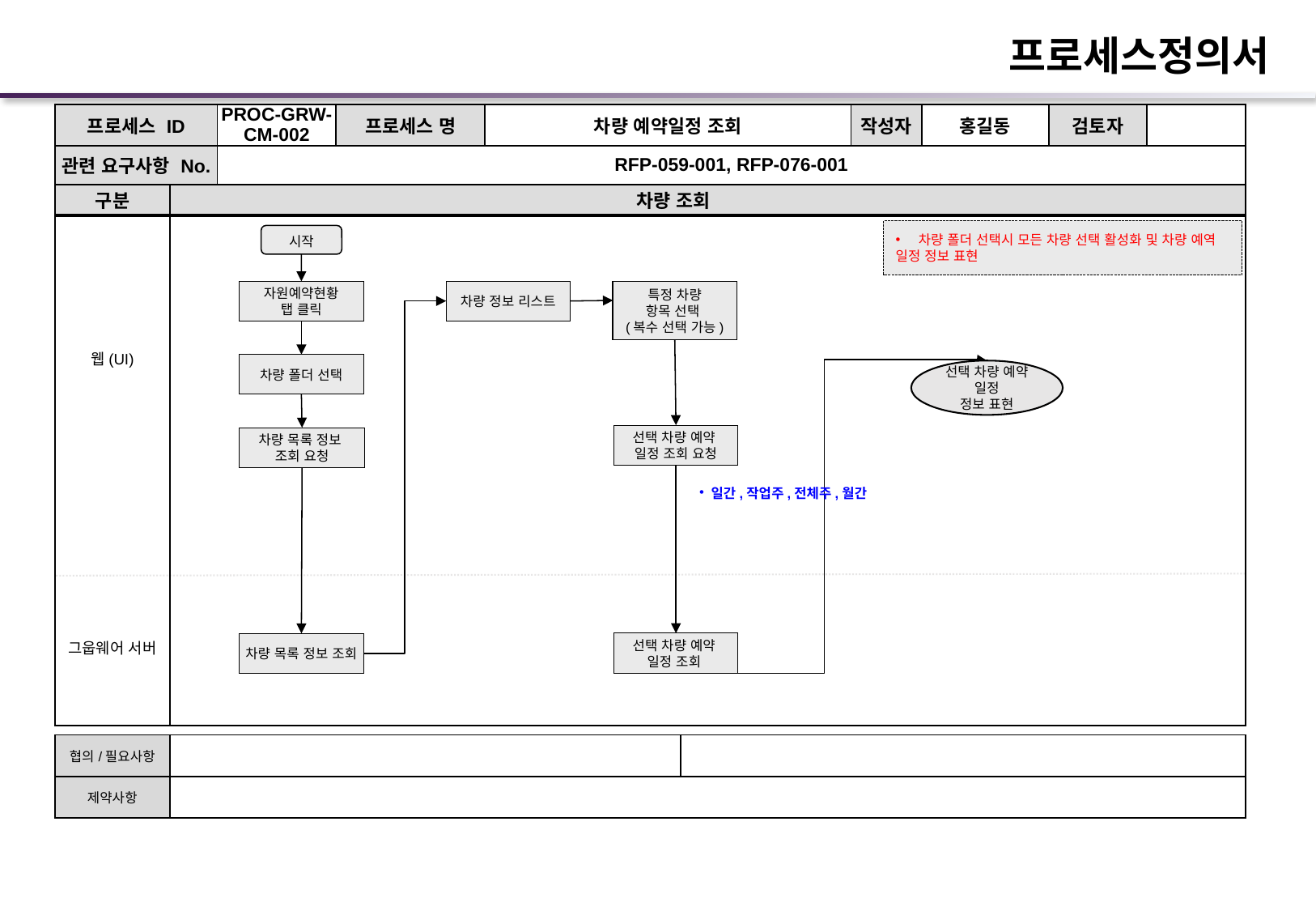

프로세스정의서
| 프로세스 ID | PROC-GRW-CM-002 | 프로세스 명 | 차량 예약일정 조회 | 작성자 | 홍길동 | 검토자 |  |
| --- | --- | --- | --- | --- | --- | --- | --- |
| 관련 요구사항 No. | RFP-059-001, RFP-076-001 |  |  |  |  |  |  |
구분

차량 조회

차량 폴더 선택시 모든 차량 선택 활성화 및 차량 예역
일정 정보 표현
시작
차량 정보 리스트
자원예약현황
탭 클릭
특정 차량
항목 선택
(복수 선택 가능)
웹(UI)
차량 폴더 선택
선택 차량 예약 일정
정보 표현
선택 차량 예약
일정 조회 요청
차량 목록 정보
조회 요청
일간,작업주,전체주,월간

선택 차량 예약
일정 조회
차량 목록 정보 조회
그웁웨어 서버
| 협의/필요사항 |  |  |
| --- | --- | --- |
| 제약사항 |  |  |